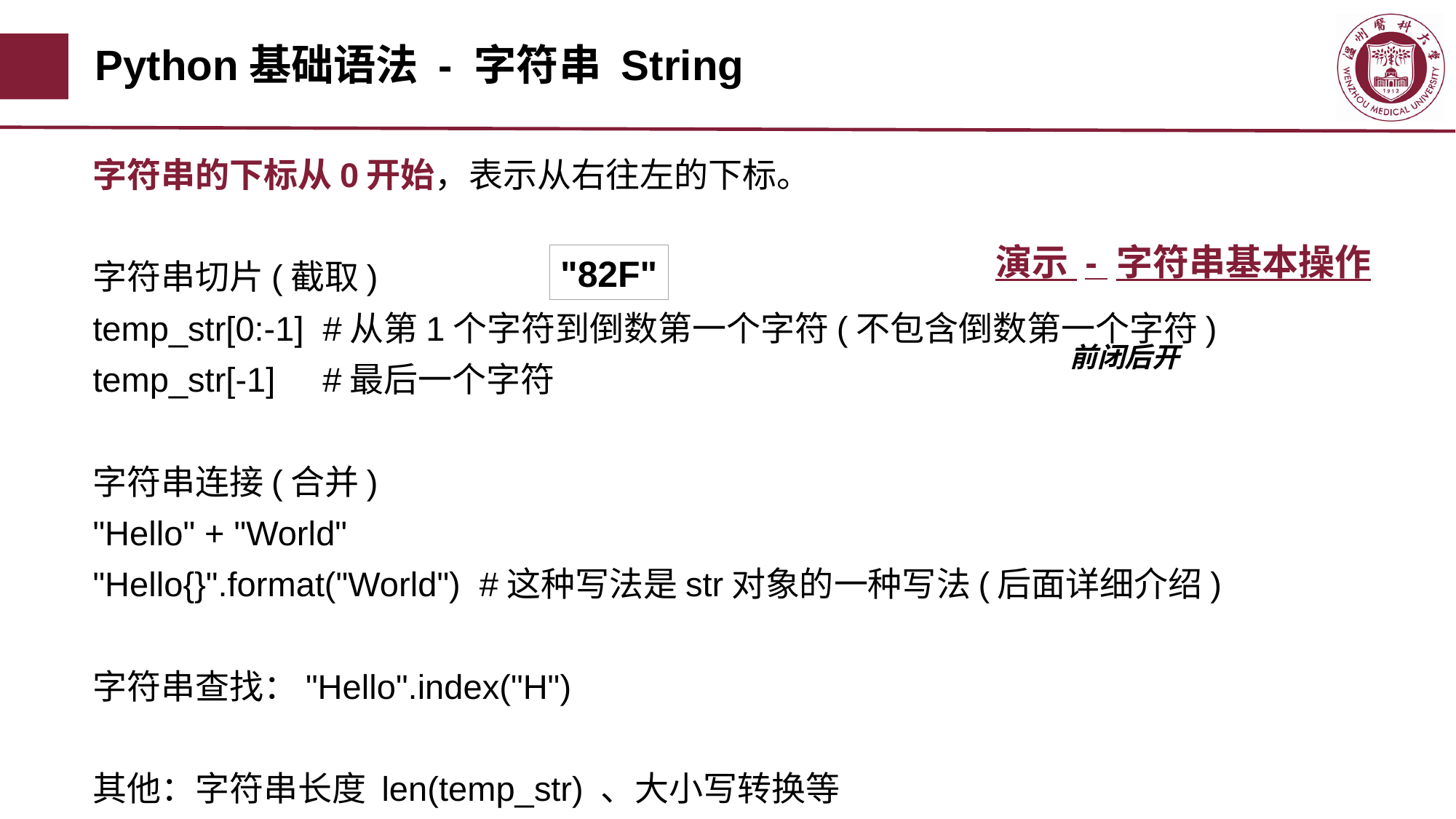

# Python基础语法 - 字符串 String
字符串的下标从0开始，表示从右往左的下标。

字符串切片(截取)
temp_str[0:-1]  #从第1个字符到倒数第一个字符(不包含倒数第一个字符)
temp_str[-1]     #最后一个字符

字符串连接(合并)
"Hello" + "World"
"Hello{}".format("World")  #这种写法是str对象的一种写法(后面详细介绍)

字符串查找："Hello".index("H")

其他：字符串长度 len(temp_str) 、大小写转换等

演示 - 字符串基本操作
"82F"
前闭后开